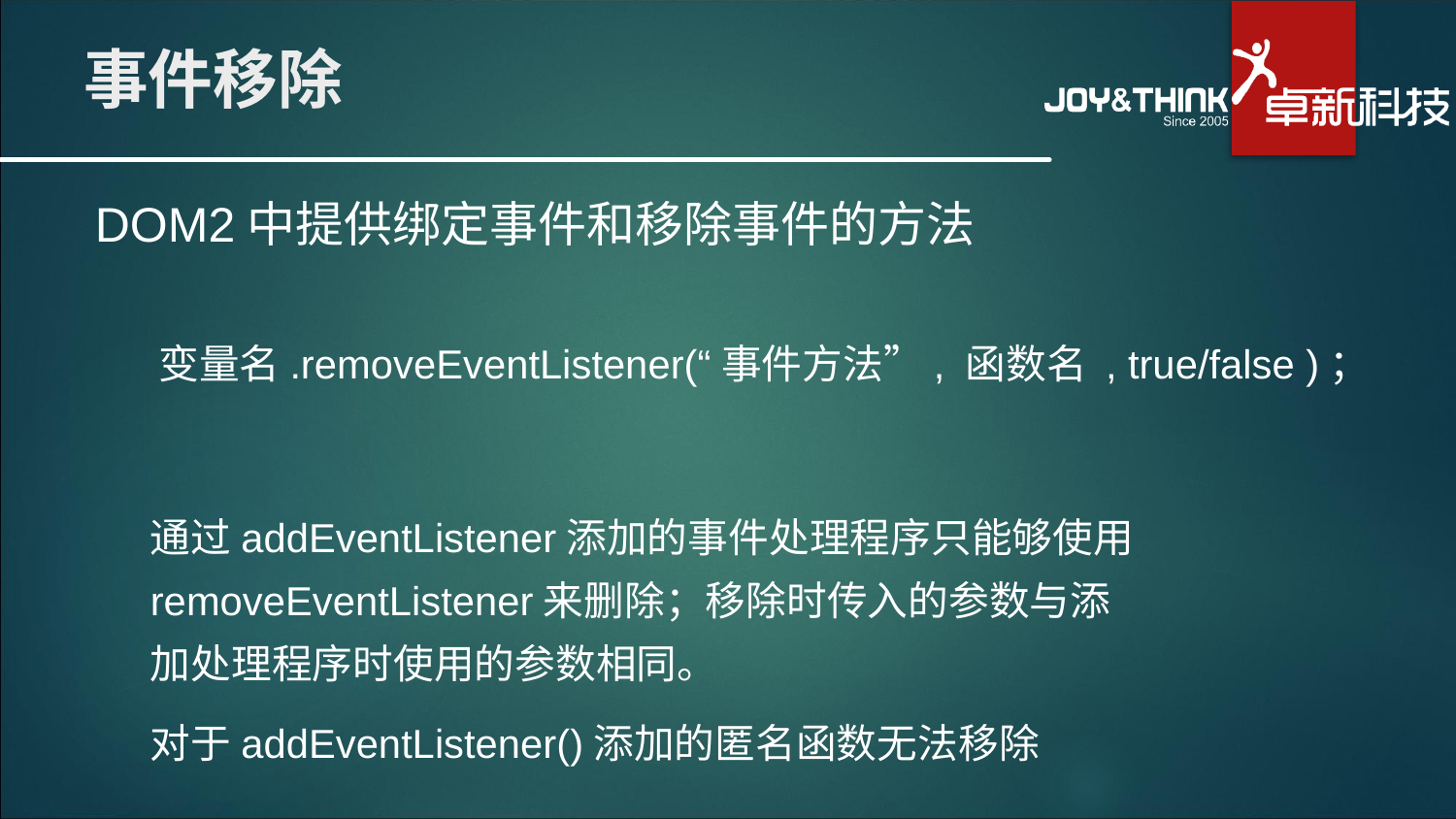

# 事件移除
DOM2中提供绑定事件和移除事件的方法
变量名.removeEventListener(“事件方法”, 函数名 , true/false )；
通过addEventListener添加的事件处理程序只能够使用removeEventListener来删除；移除时传入的参数与添加处理程序时使用的参数相同。
对于addEventListener()添加的匿名函数无法移除